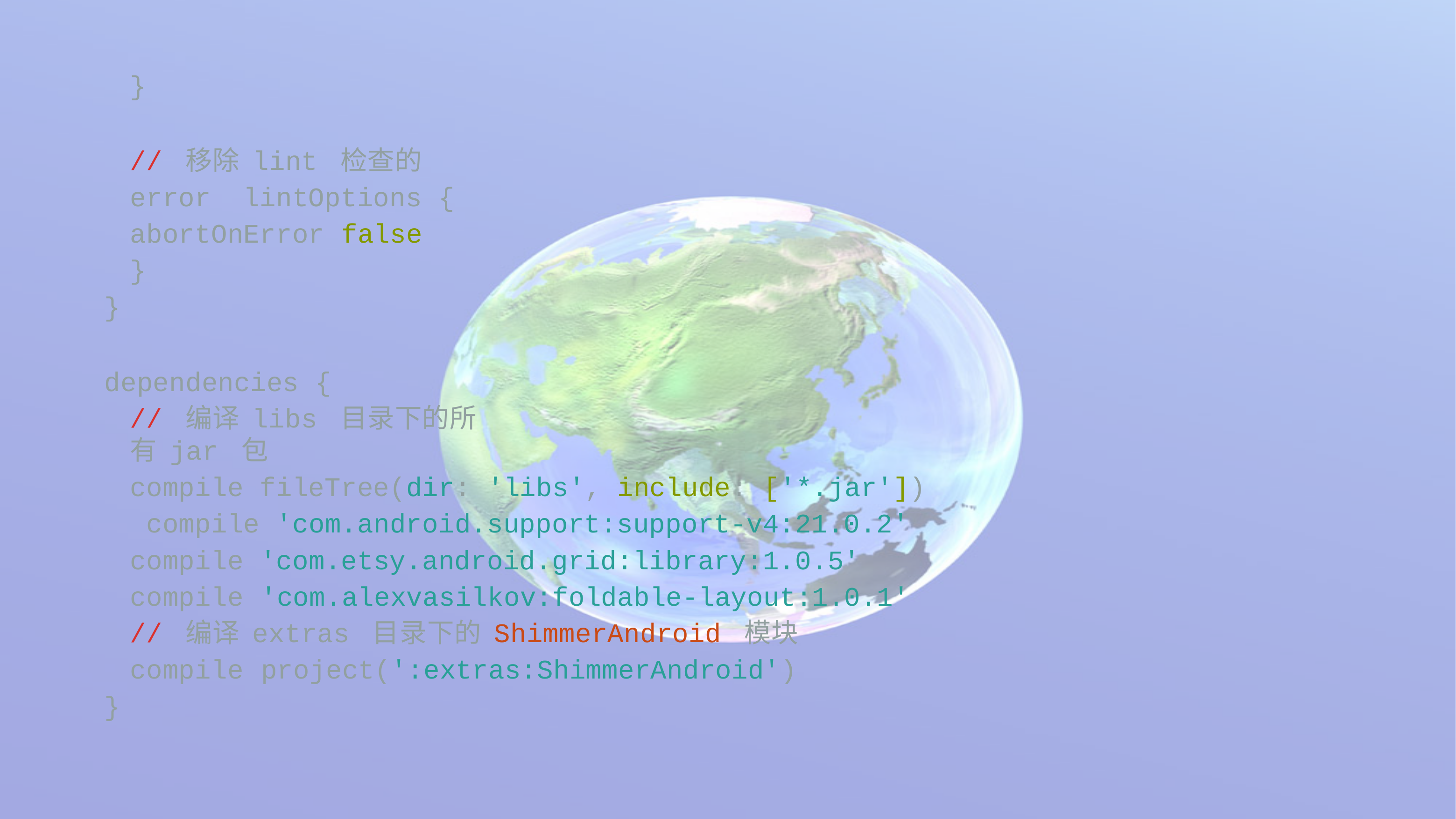

}

// 移除 lint 检查的 error  lintOptions {  abortOnError false
}
}

dependencies {
// 编译 libs 目录下的所有 jar 包
compile fileTree(dir: 'libs', include: ['*.jar'])  compile 'com.android.support:support-v4:21.0.2'  compile 'com.etsy.android.grid:library:1.0.5'  compile 'com.alexvasilkov:foldable-layout:1.0.1'
// 编译 extras 目录下的 ShimmerAndroid 模块 compile project(':extras:ShimmerAndroid')
}